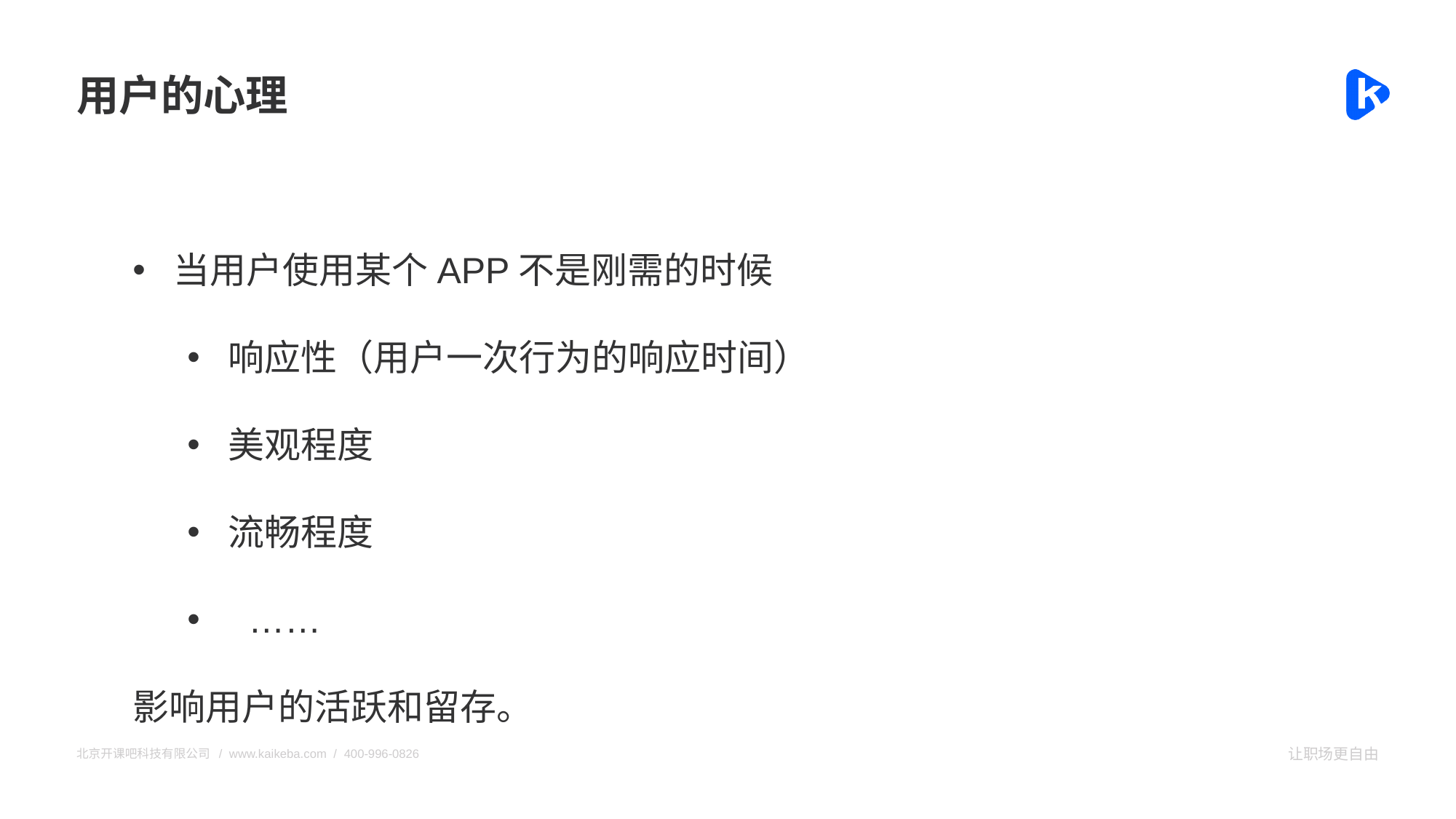

用户的心理
当用户使用某个APP不是刚需的时候
响应性（用户一次行为的响应时间）
美观程度
流畅程度
  ……
影响用户的活跃和留存。